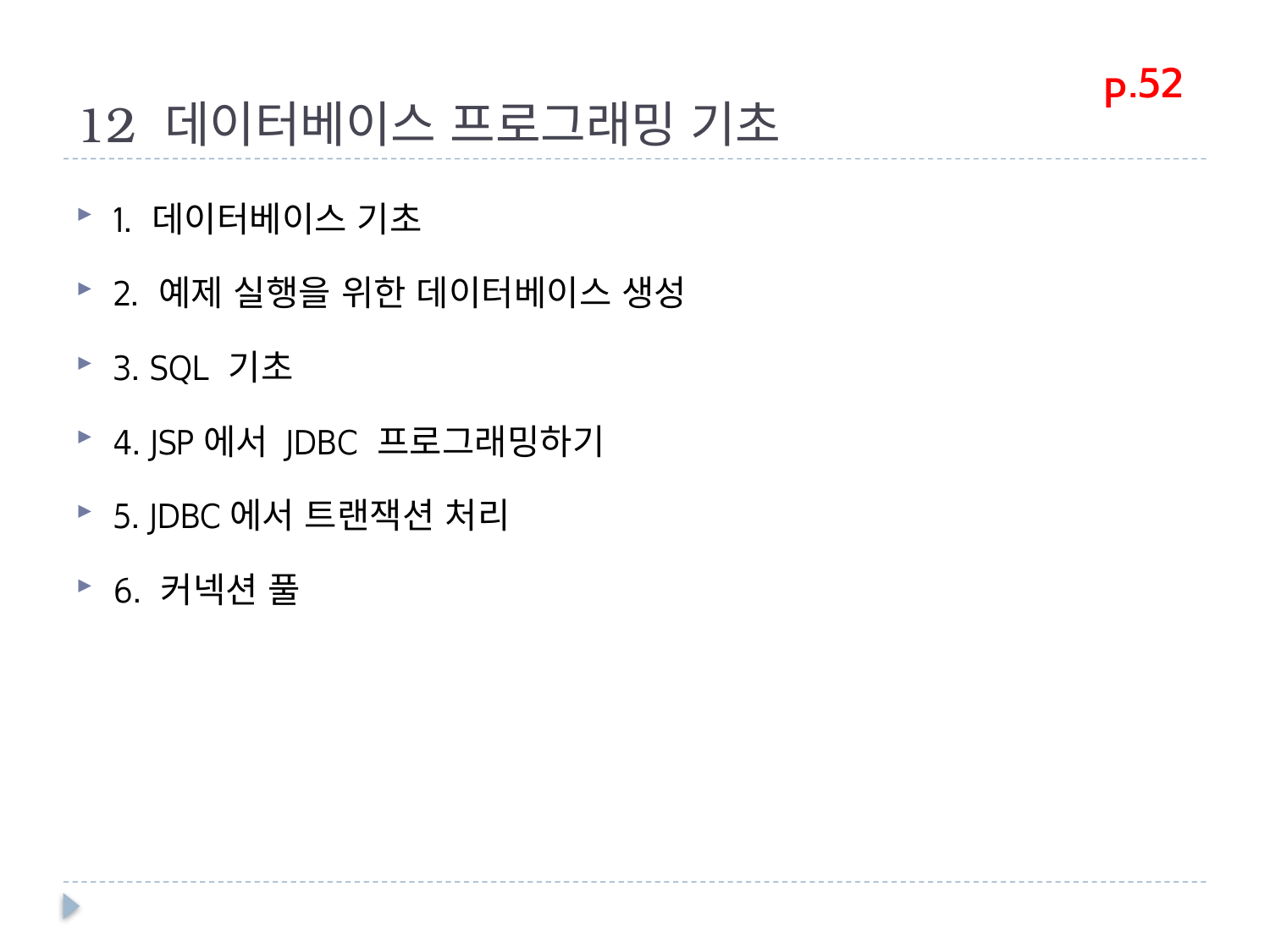

# 12 데이터베이스 프로그래밍 기초
p.52
1. 데이터베이스 기초
2. 예제 실행을 위한 데이터베이스 생성
3. SQL 기초
4. JSP에서 JDBC 프로그래밍하기
5. JDBC에서 트랜잭션 처리
6. 커넥션 풀